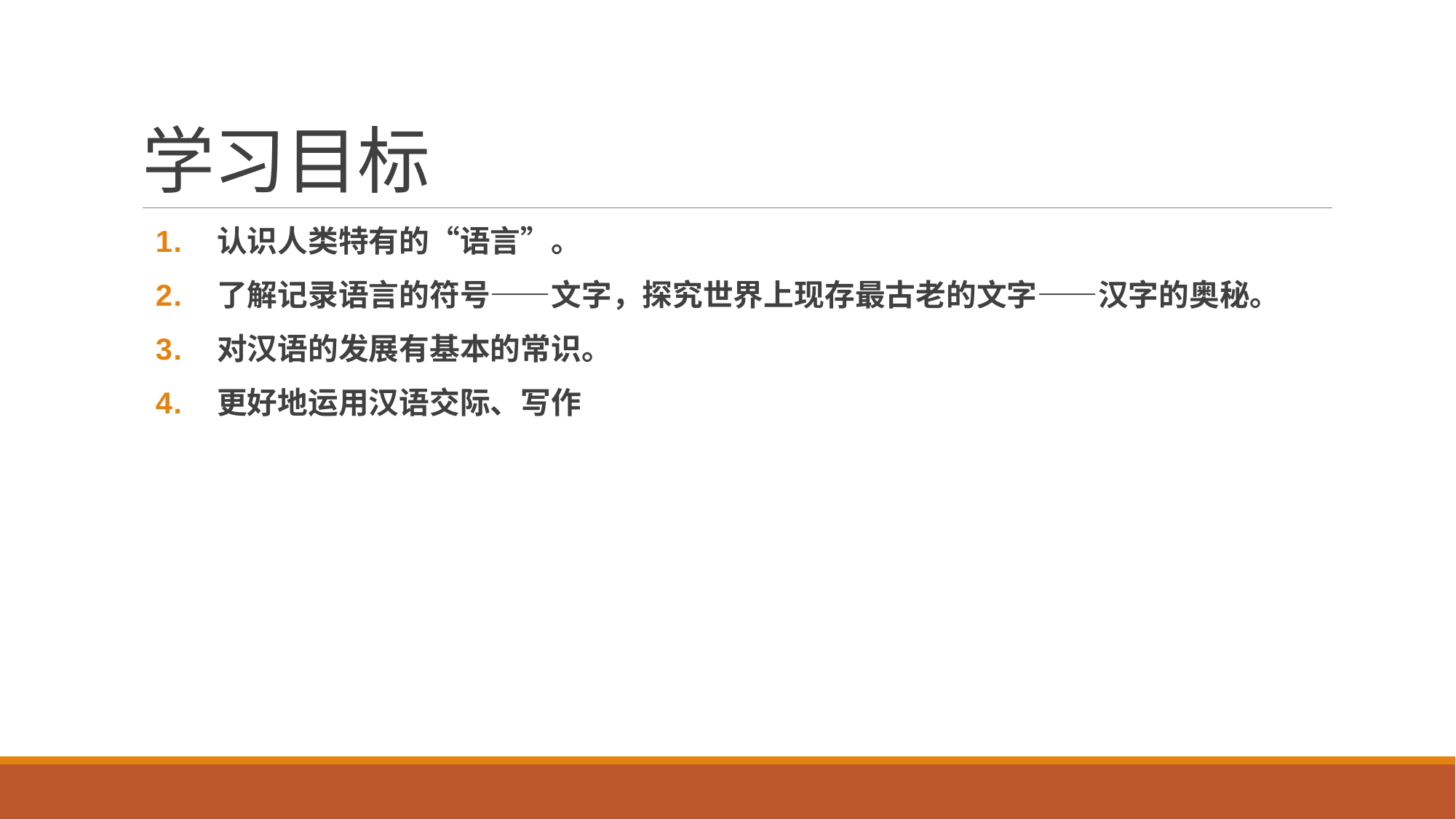

# 学习目标
认识人类特有的“语言”。
了解记录语言的符号——文字，探究世界上现存最古老的文字——汉字的奥秘。
对汉语的发展有基本的常识。
更好地运用汉语交际、写作